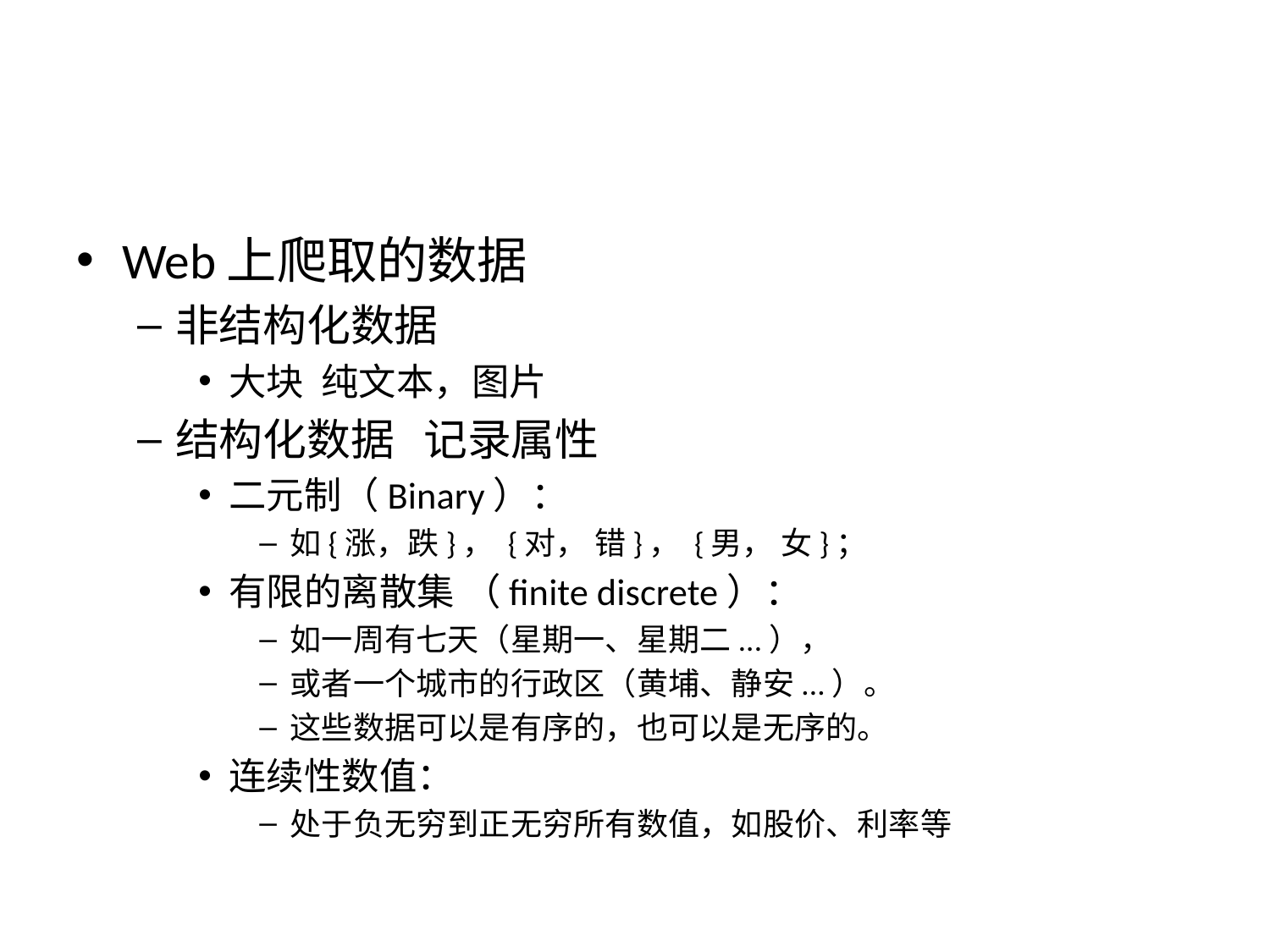

#
Web上爬取的数据
非结构化数据
大块  纯文本，图片
结构化数据   记录属性
二元制（Binary）：
如{涨，跌}， {对， 错}， {男， 女}；
有限的离散集 （finite discrete）：
如一周有七天（星期一、星期二...），
或者一个城市的行政区（黄埔、静安...）。
这些数据可以是有序的，也可以是无序的。
连续性数值：
处于负无穷到正无穷所有数值，如股价、利率等